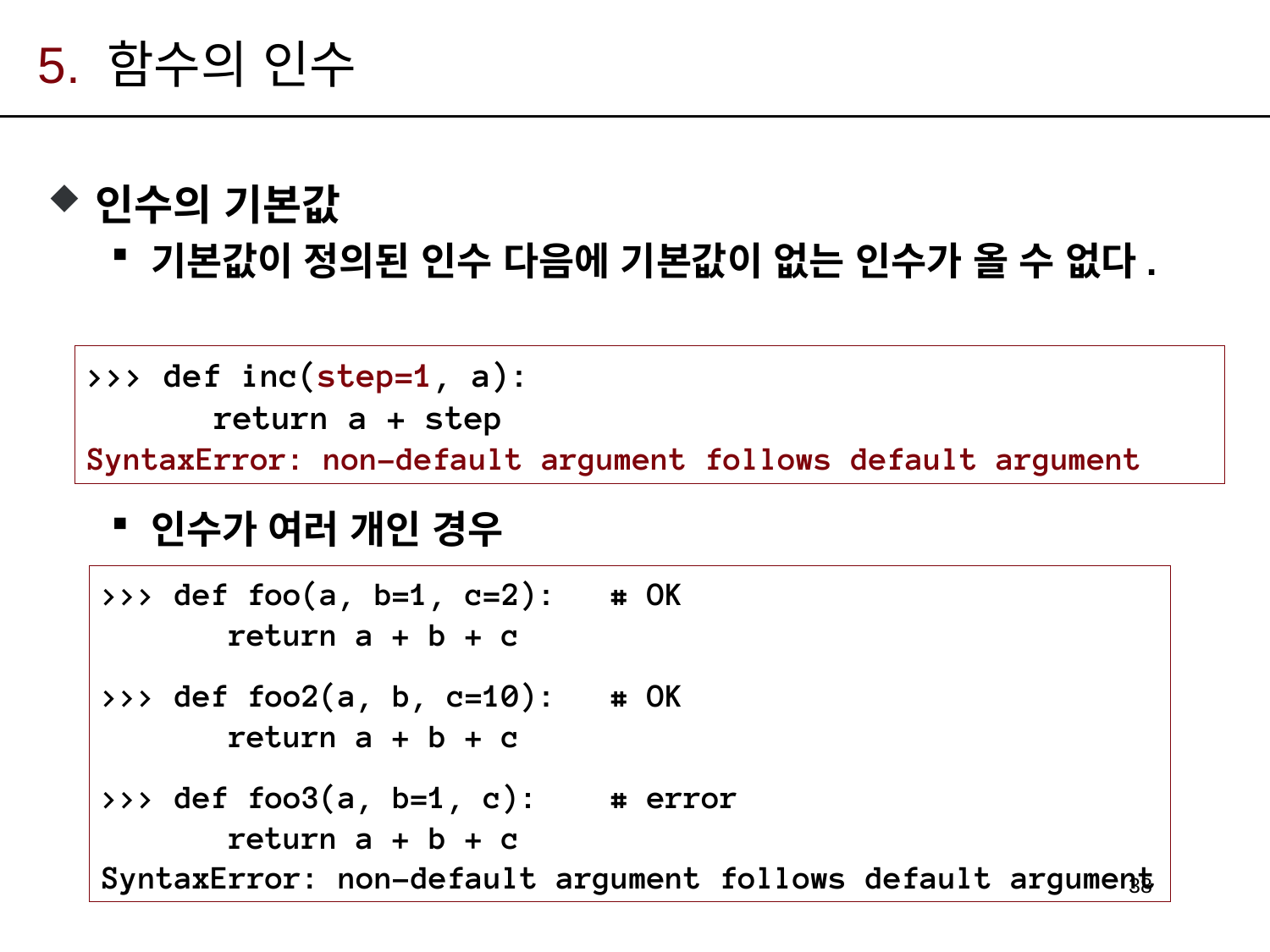

# 5. 함수의 인수
인수의 기본값
기본값이 정의된 인수 다음에 기본값이 없는 인수가 올 수 없다.

인수가 여러 개인 경우

>>> def inc(step=1, a):
	return a + step
SyntaxError: non-default argument follows default argument
>>> def foo(a, b=1, c=2):   # OK
	return a + b + c

>>> def foo2(a, b, c=10):   # OK
	return a + b + c

>>> def foo3(a, b=1, c):    # error
	return a + b + c
SyntaxError: non-default argument follows default argument
38